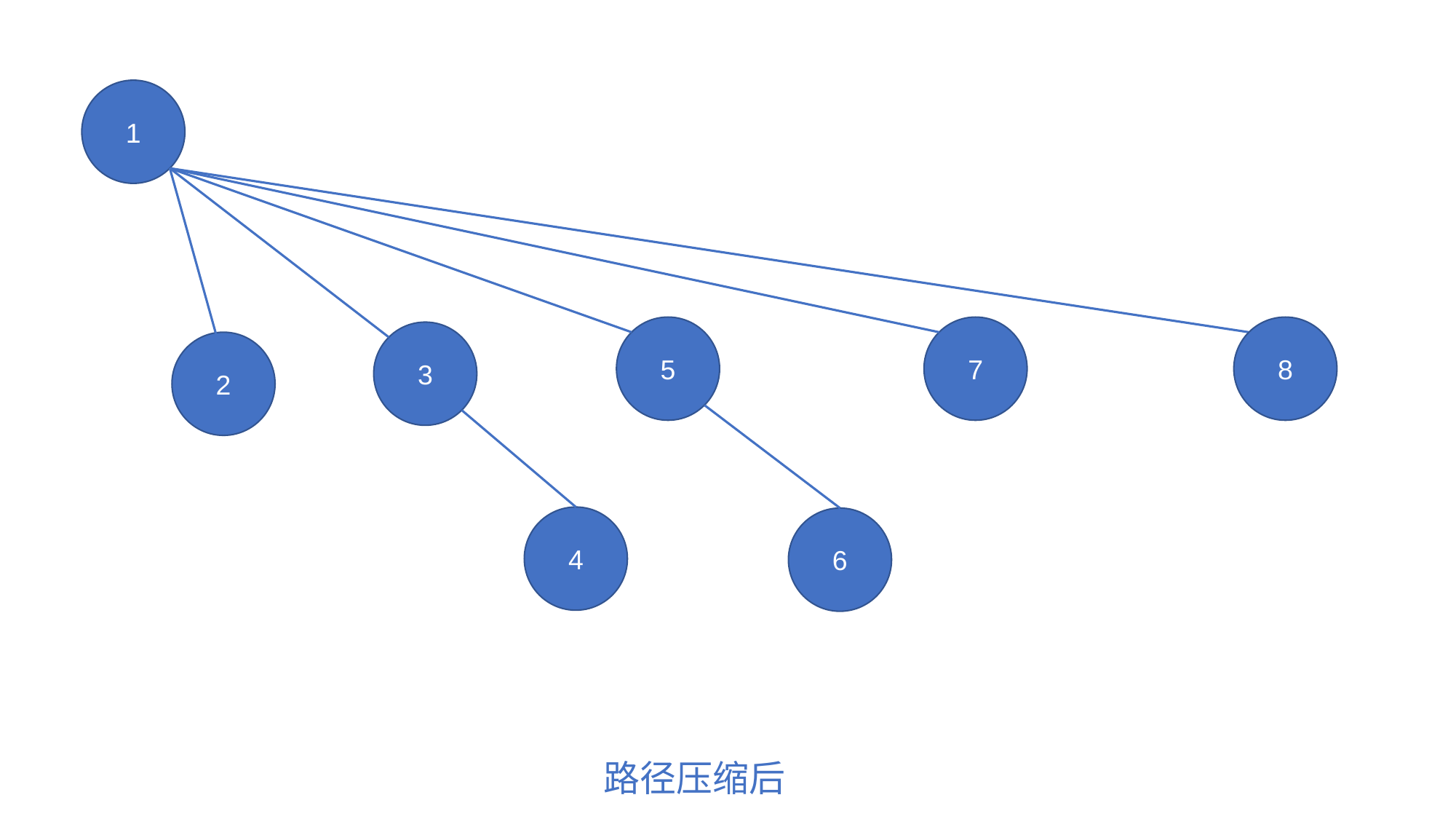

1
5
7
8
3
2
4
6
路径压缩后